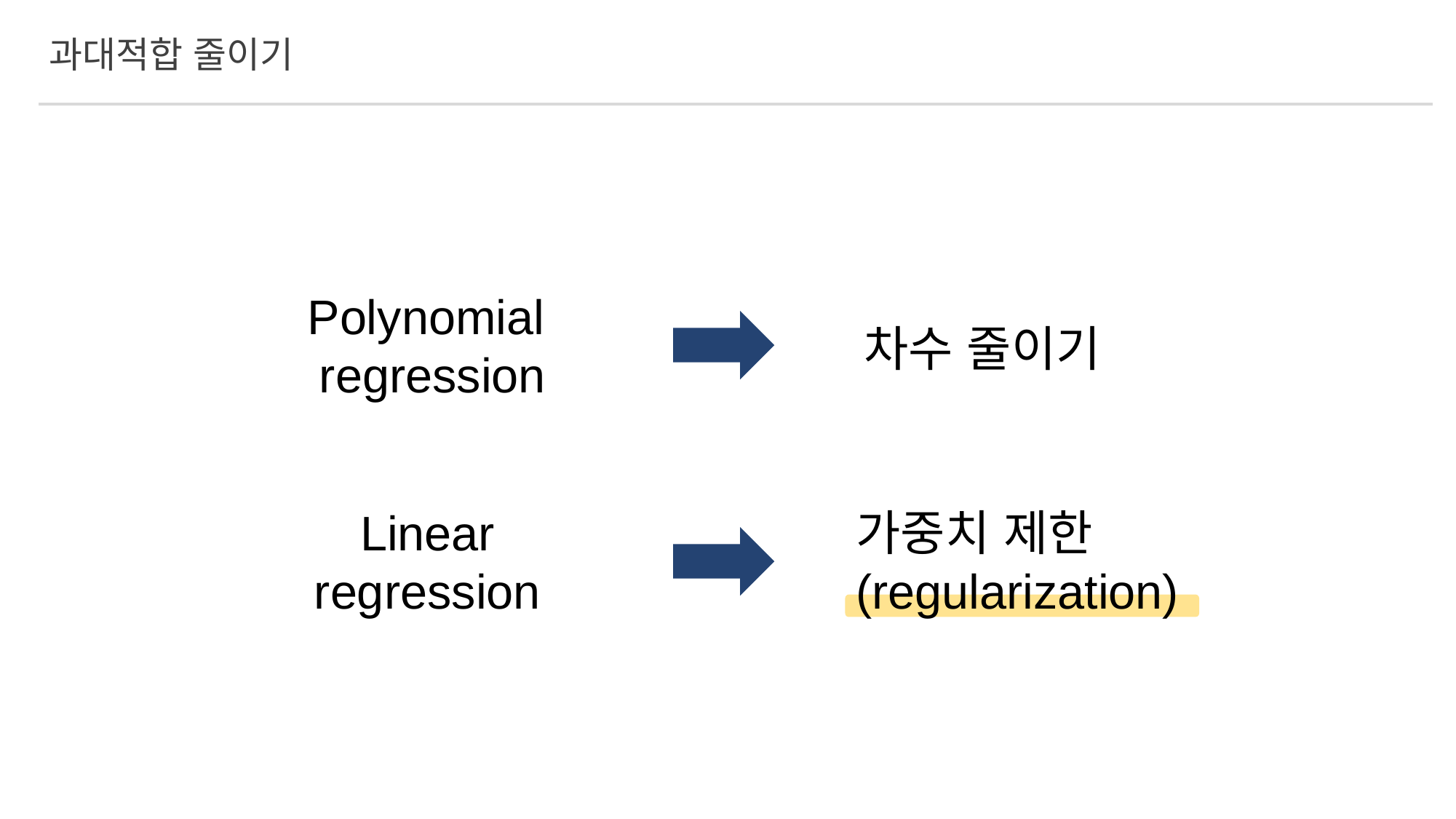

과대적합 줄이기
Polynomial
regression

차수 줄이기
Linear regression
가중치 제한
(regularization)